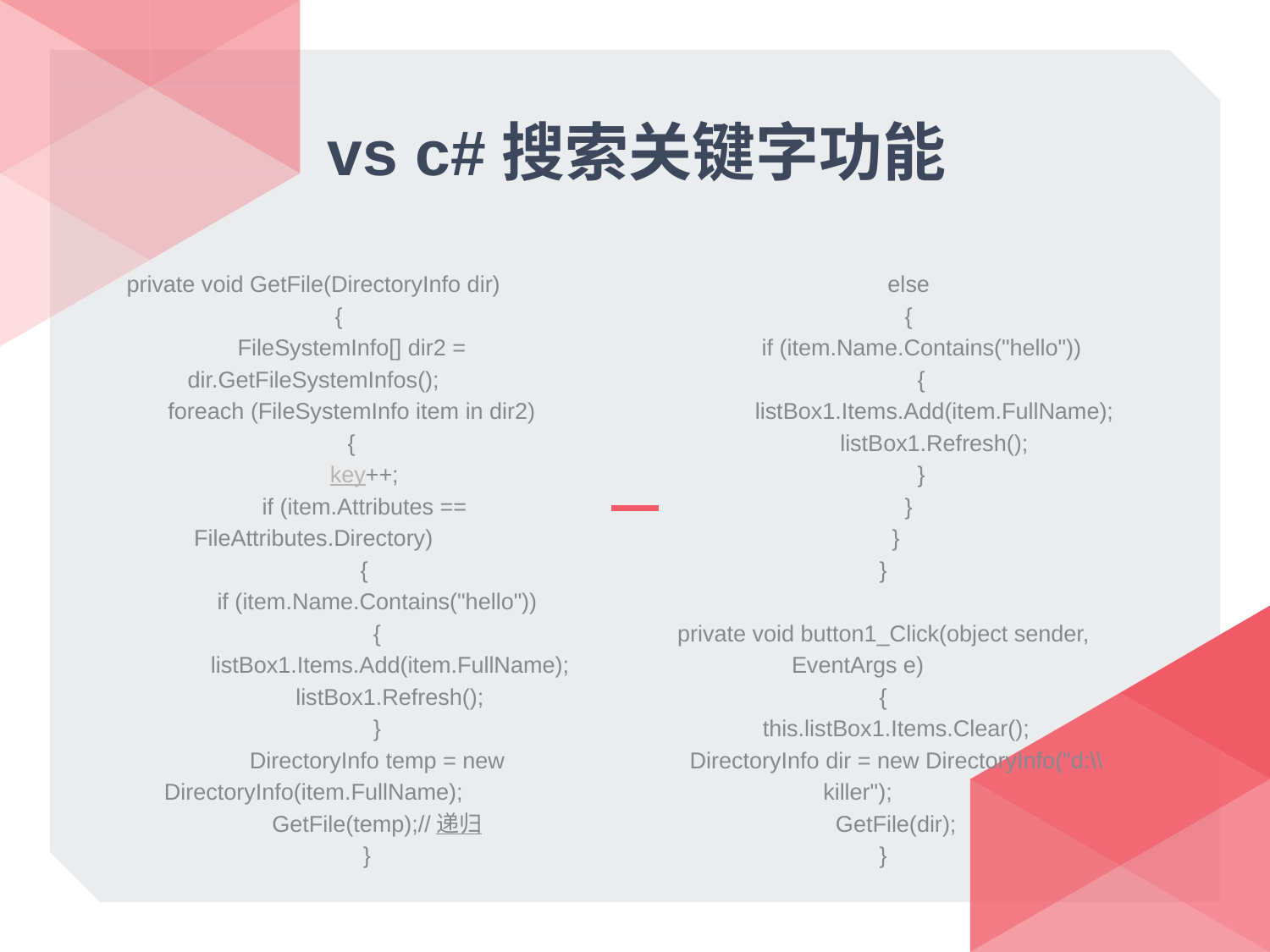

# vs c#搜索关键字功能
private void GetFile(DirectoryInfo dir)
        {
            FileSystemInfo[] dir2 = dir.GetFileSystemInfos();
            foreach (FileSystemInfo item in dir2)
            {
                key++;
                if (item.Attributes == FileAttributes.Directory)
                {
                    if (item.Name.Contains("hello"))
                    {
                        listBox1.Items.Add(item.FullName);
                        listBox1.Refresh();
                    }
                    DirectoryInfo temp = new DirectoryInfo(item.FullName);
                    GetFile(temp);//递归
                }
                else
                {
                    if (item.Name.Contains("hello"))
                    {
                        listBox1.Items.Add(item.FullName);
                        listBox1.Refresh();
                    }
                }
            }
        }
        private void button1_Click(object sender, EventArgs e)
        {
            this.listBox1.Items.Clear();
            DirectoryInfo dir = new DirectoryInfo("d:\\killer");
            GetFile(dir);
        }